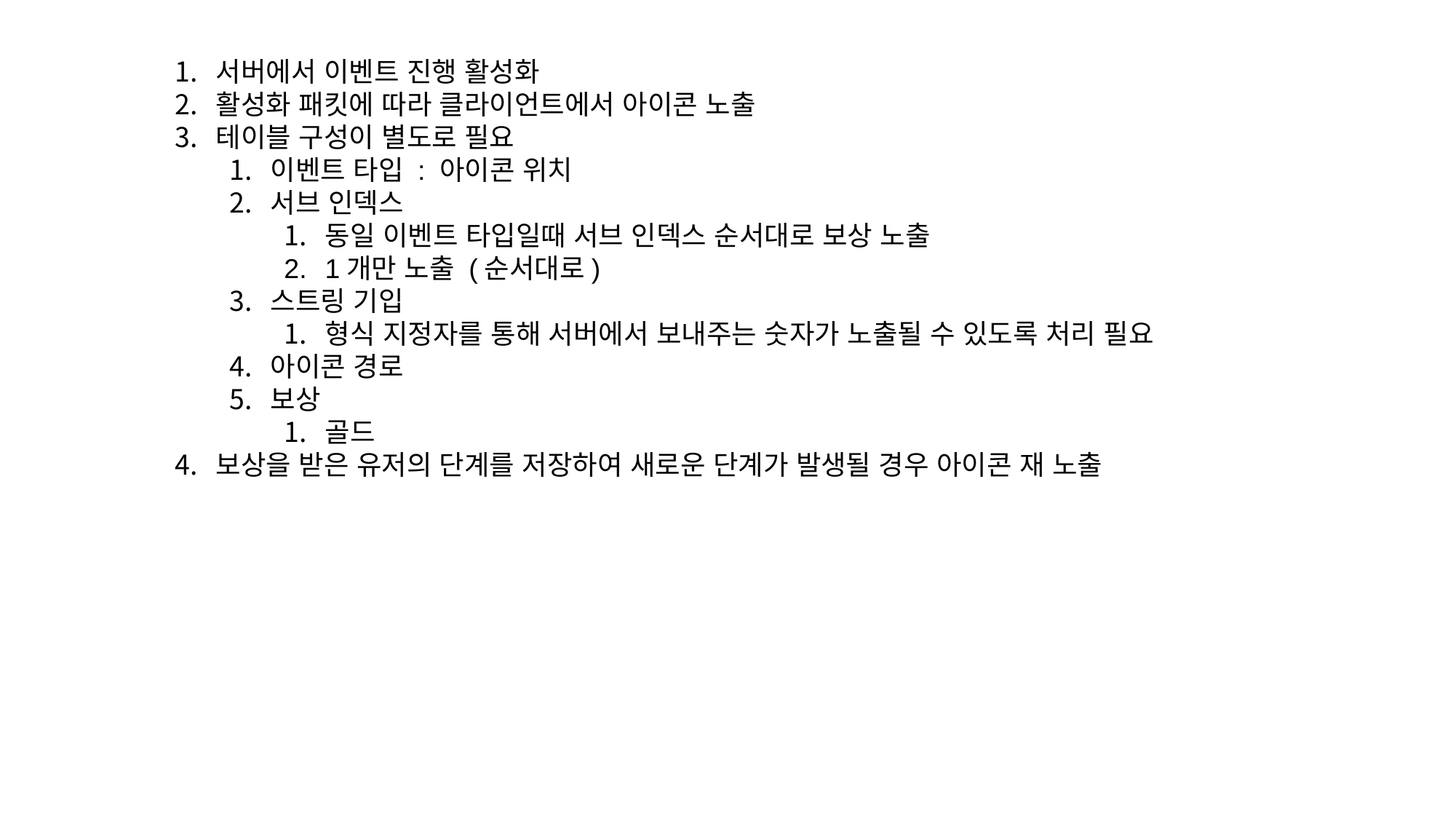

서버에서 이벤트 진행 활성화
활성화 패킷에 따라 클라이언트에서 아이콘 노출
테이블 구성이 별도로 필요
이벤트 타입 : 아이콘 위치
서브 인덱스
동일 이벤트 타입일때 서브 인덱스 순서대로 보상 노출
1개만 노출 (순서대로)
스트링 기입
형식 지정자를 통해 서버에서 보내주는 숫자가 노출될 수 있도록 처리 필요
아이콘 경로
보상
골드
보상을 받은 유저의 단계를 저장하여 새로운 단계가 발생될 경우 아이콘 재 노출